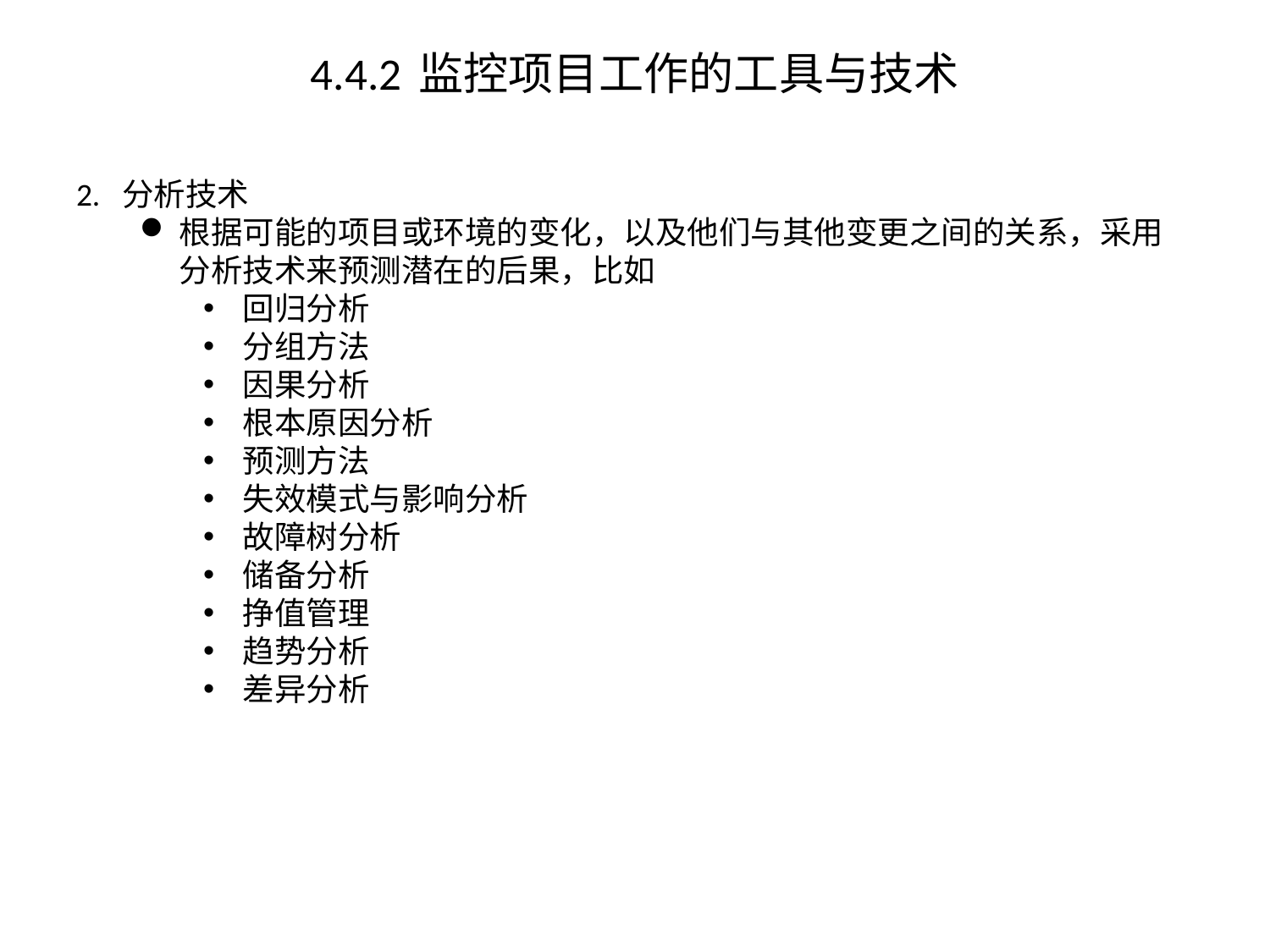

# 4.4.2 监控项目工作的工具与技术
2.  分析技术
根据可能的项目或环境的变化，以及他们与其他变更之间的关系，采用分析技术来预测潜在的后果，比如
回归分析
分组方法
因果分析
根本原因分析
预测方法
失效模式与影响分析
故障树分析
储备分析
挣值管理
趋势分析
差异分析